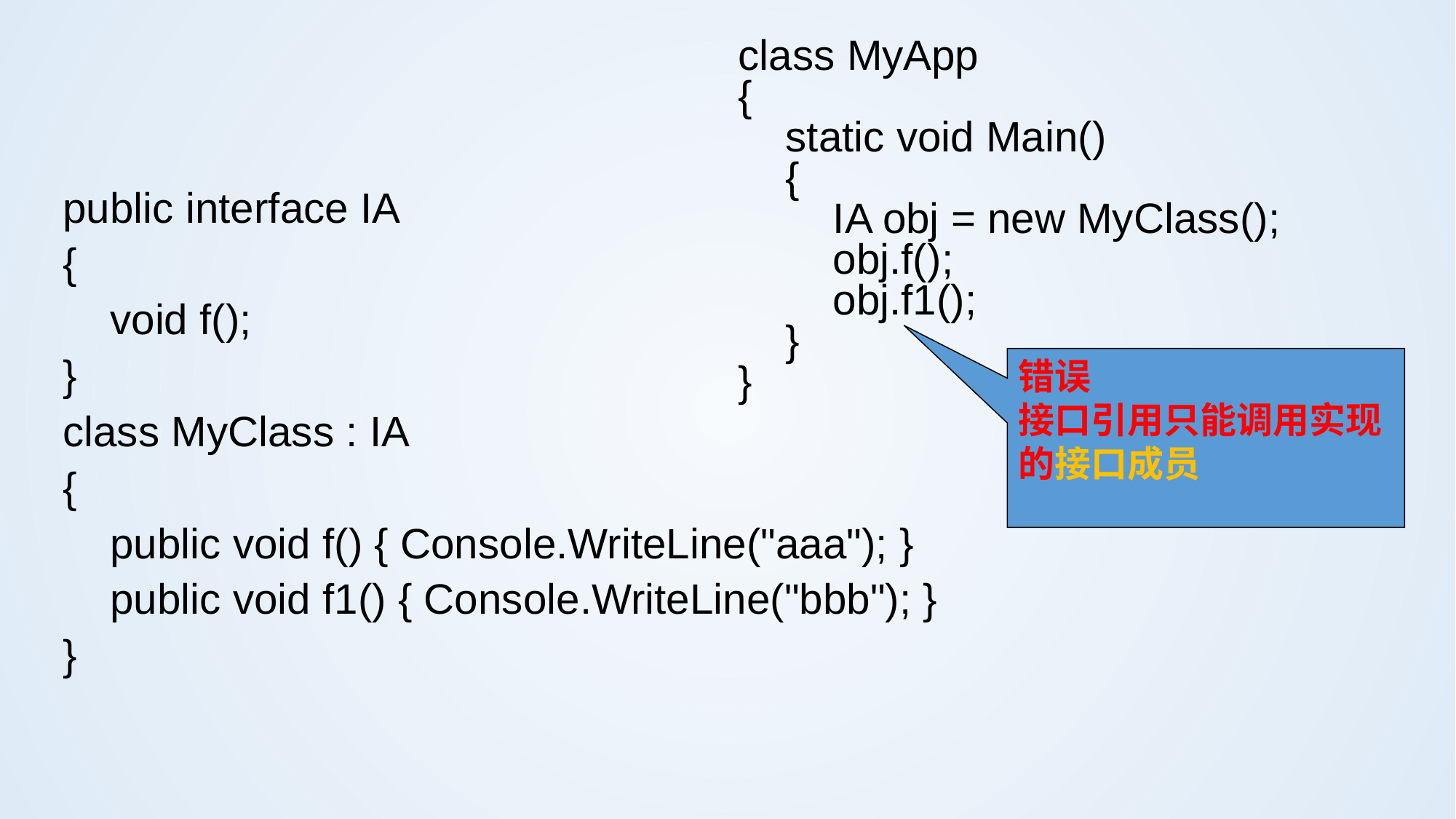

class MyApp
{
    static void Main()
    {
        IA obj = new MyClass();
        obj.f();
        obj.f1();
    }
}
public interface IA
{
    void f();
}
class MyClass : IA
{
    public void f() { Console.WriteLine("aaa"); }
    public void f1() { Console.WriteLine("bbb"); }
}
错误
接口引用只能调用实现的接口成员